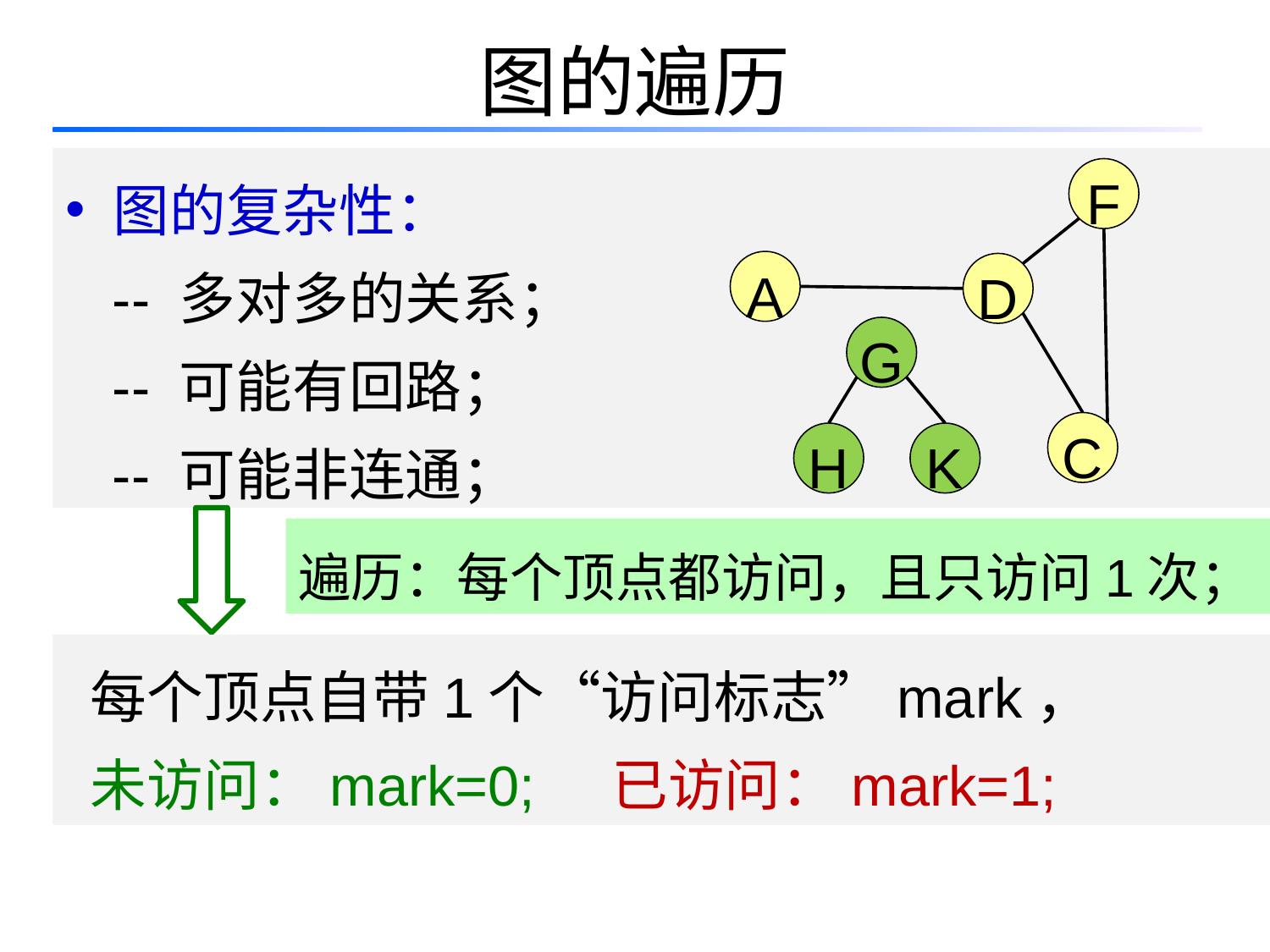

# 图的遍历

图的复杂性：
   -- 多对多的关系；
   -- 可能有回路；
   -- 可能非连通；
F
A
D
G
C
H
K

遍历：每个顶点都访问，且只访问1次；
每个顶点自带1个“访问标志”mark，
未访问：mark=0;    已访问：mark=1;